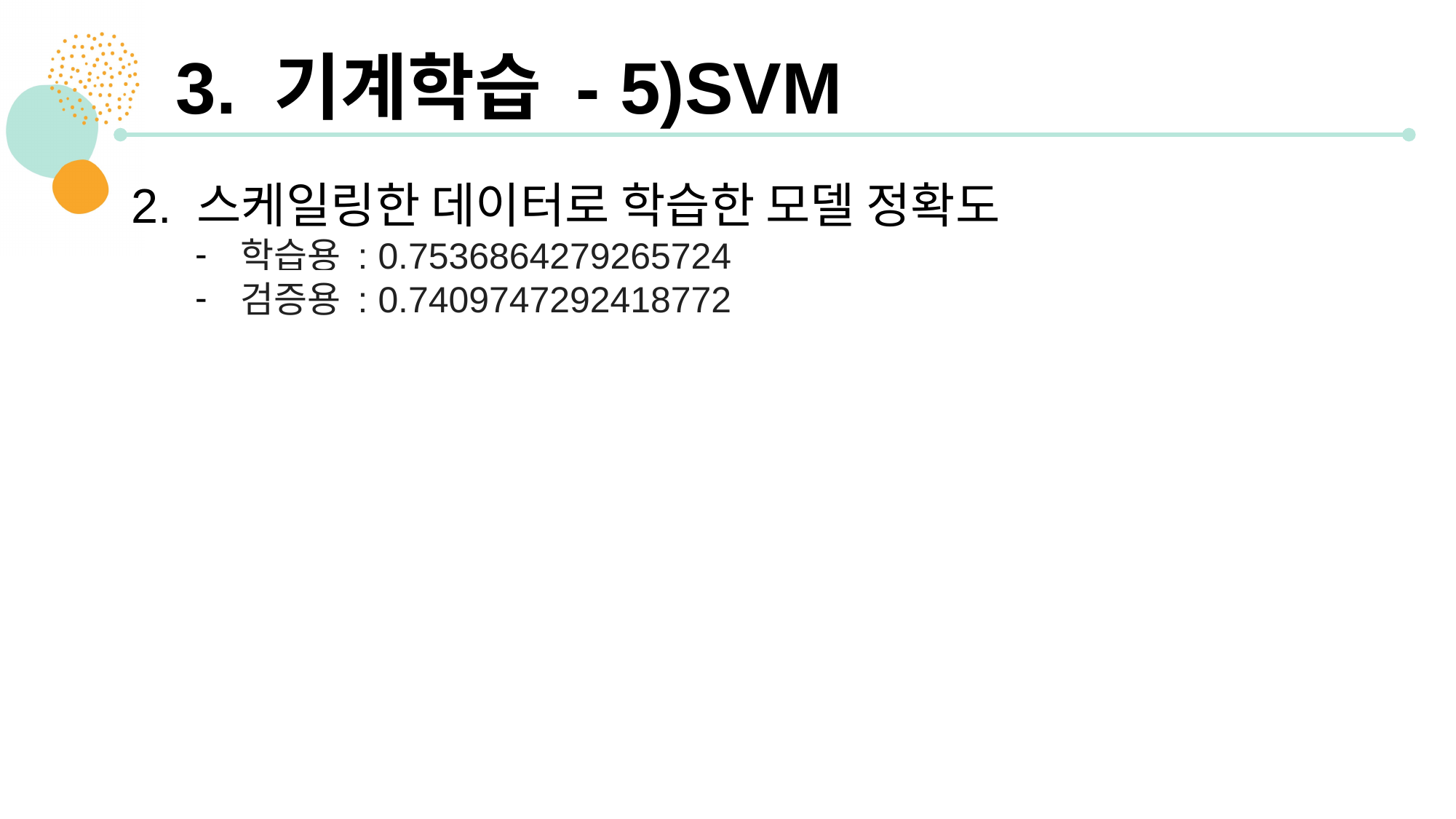

3. 기계학습 - 5)SVM
2. 스케일링한 데이터로 학습한 모델 정확도
학습용 : 0.7536864279265724
검증용 : 0.7409747292418772